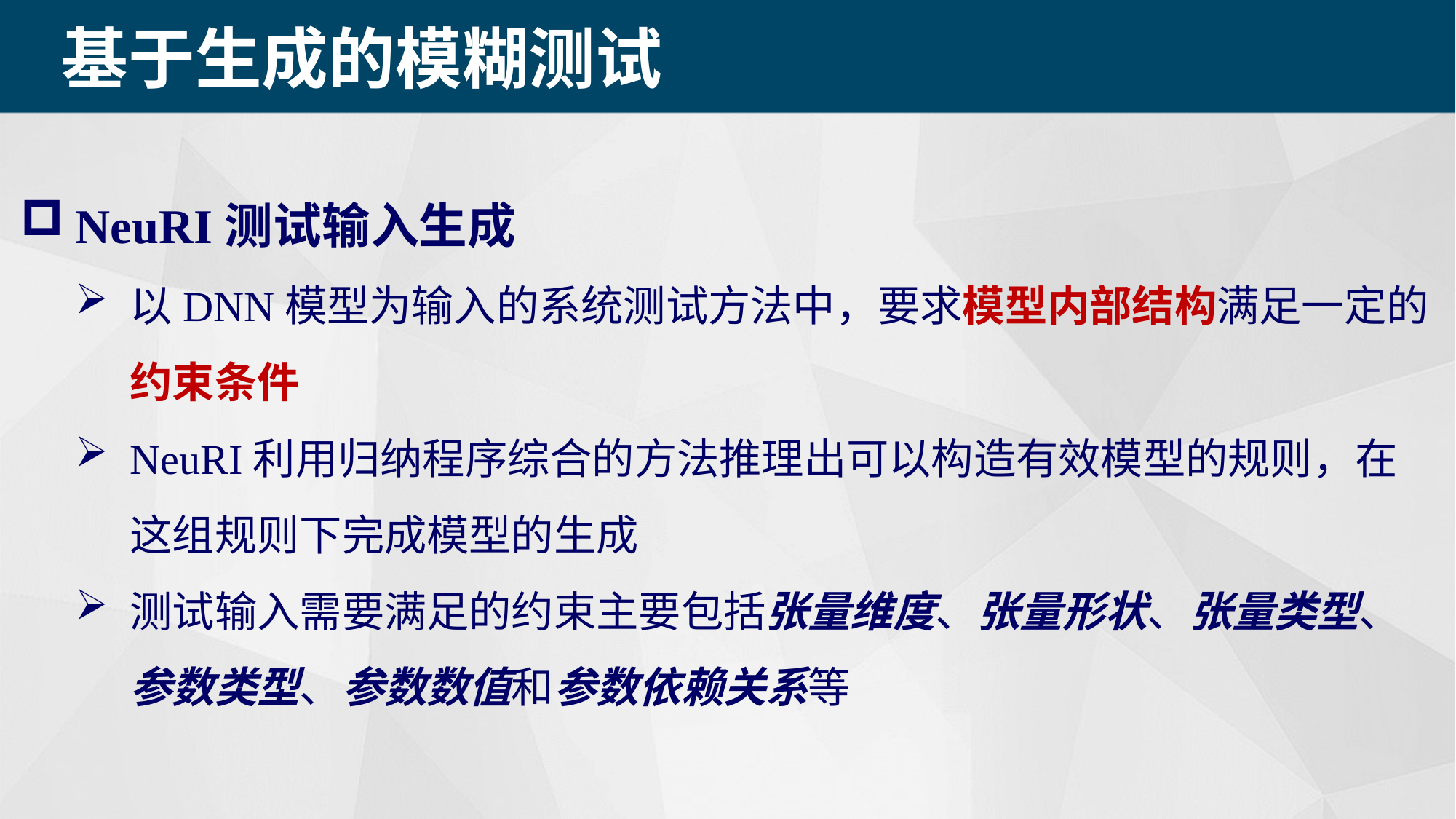

基于生成的模糊测试
NeuRI测试输入生成
以DNN模型为输入的系统测试方法中，要求模型内部结构满足一定的约束条件
NeuRI利用归纳程序综合的方法推理出可以构造有效模型的规则，在这组规则下完成模型的生成
测试输入需要满足的约束主要包括张量维度、张量形状、张量类型、参数类型、参数数值和参数依赖关系等